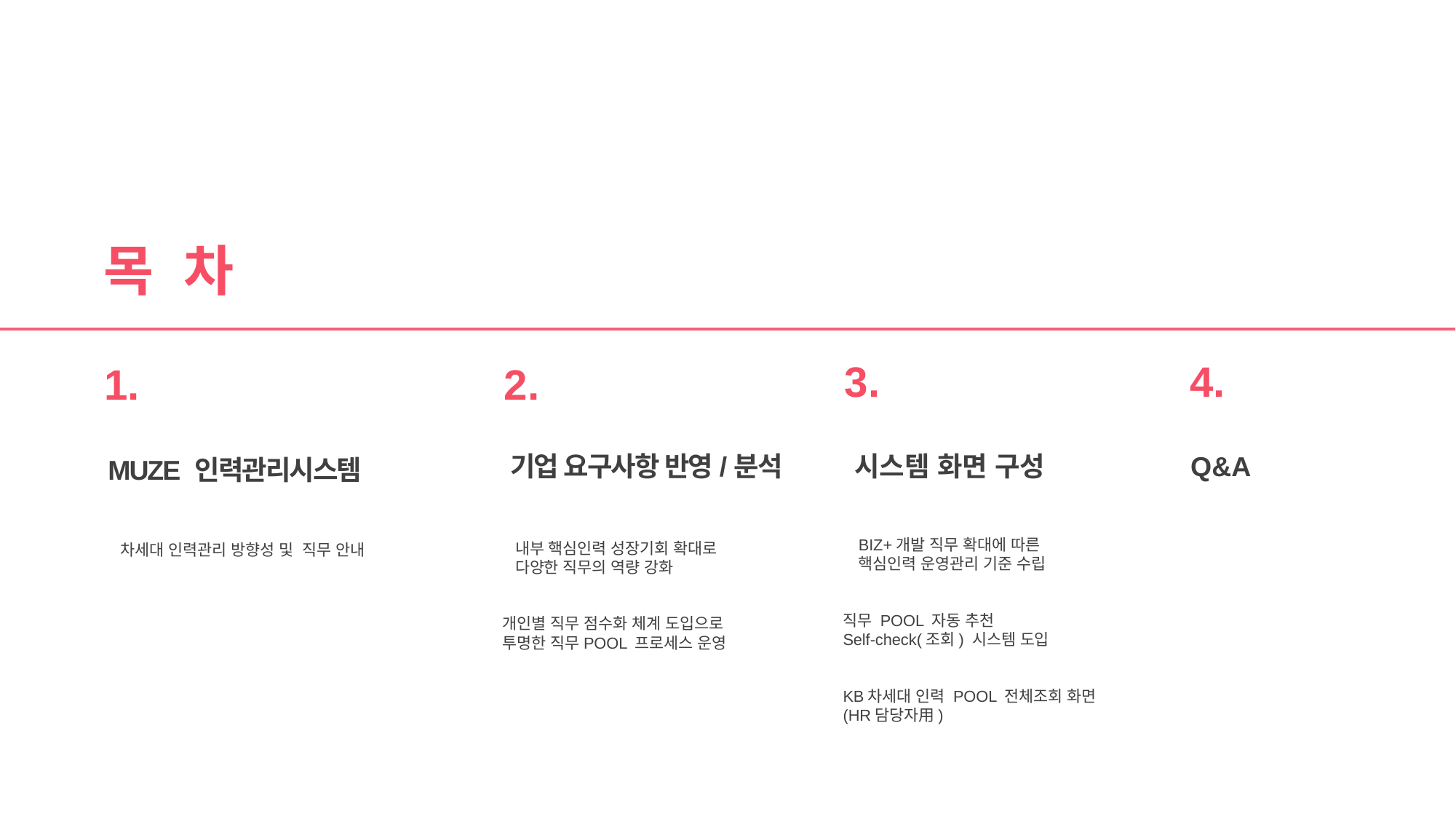

목  차
3.
4.
1.
2.
기업 요구사항 반영/분석
시스템 화면 구성
Q&A
MUZE 인력관리시스템
차세대 인력관리 방향성 및  직무 안내
BIZ+개발 직무 확대에 따른
핵심인력 운영관리 기준 수립
내부 핵심인력 성장기회 확대로
다양한 직무의 역량 강화
직무 POOL 자동 추천
Self-check(조회) 시스템 도입
개인별 직무 점수화 체계 도입으로
투명한 직무POOL 프로세스 운영
KB차세대 인력 POOL 전체조회 화면
(HR담당자用)